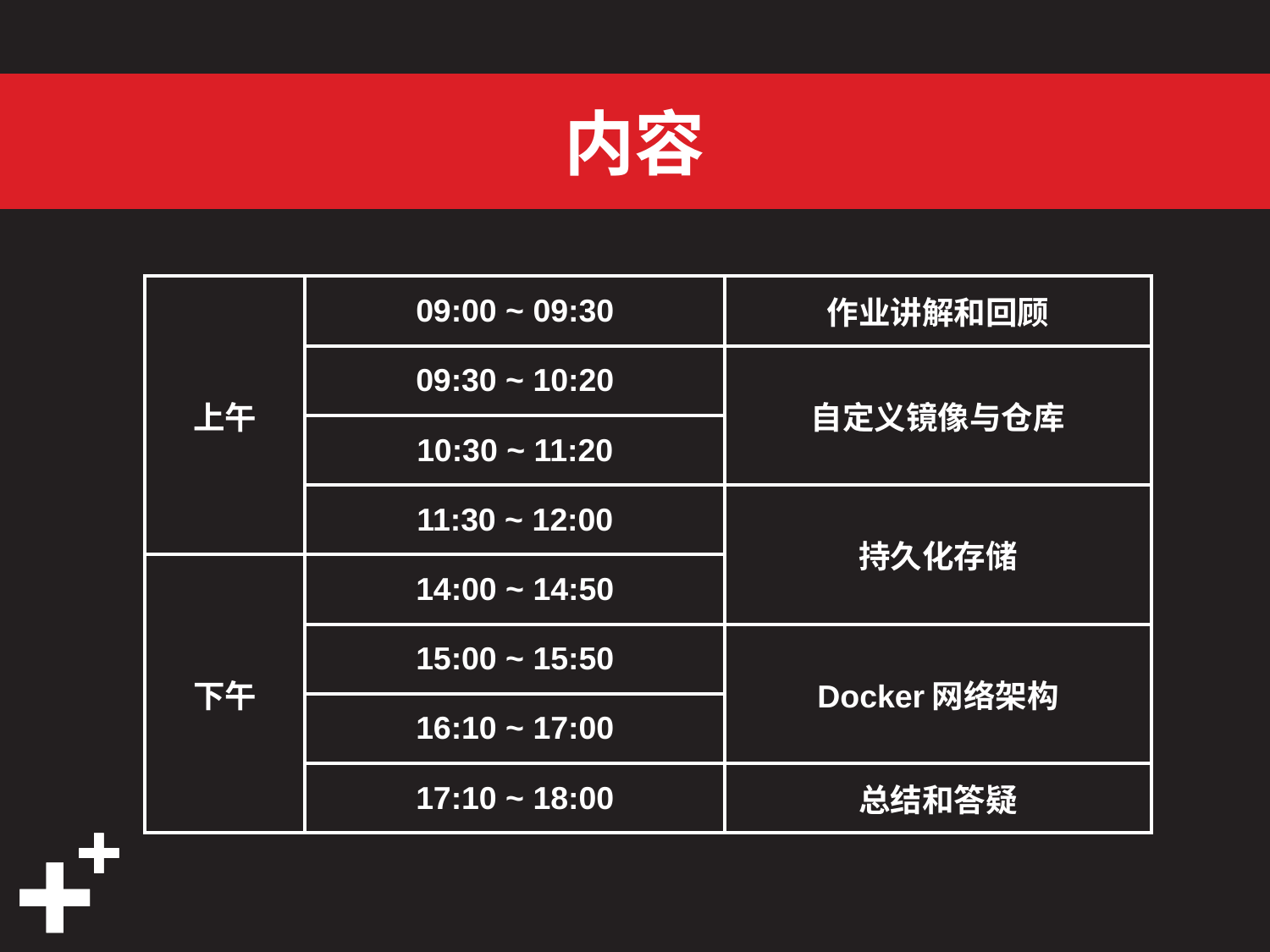

内容
| 上午 | 09:00 ~ 09:30 | 作业讲解和回顾 |
| --- | --- | --- |
|  | 09:30 ~ 10:20 | 自定义镜像与仓库 |
|  | 10:30 ~ 11:20 |  |
|  | 11:30 ~ 12:00 | 持久化存储 |
| 下午 | 14:00 ~ 14:50 |  |
|  | 15:00 ~ 15:50 | Docker网络架构 |
|  | 16:10 ~ 17:00 |  |
|  | 17:10 ~ 18:00 | 总结和答疑 |